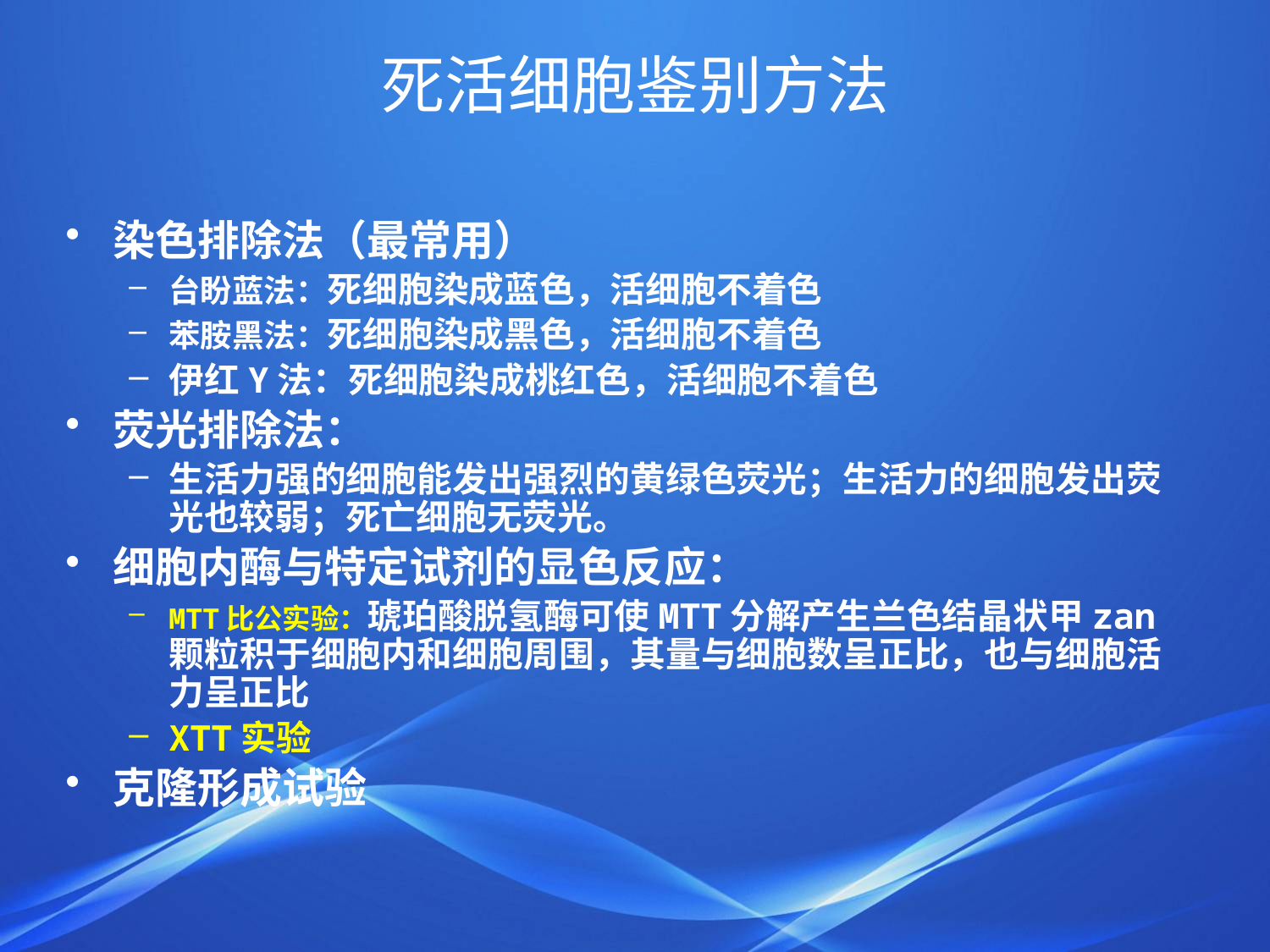

# 死活细胞鉴别方法

染色排除法（最常用）
台盼蓝法：死细胞染成蓝色，活细胞不着色
苯胺黑法：死细胞染成黑色，活细胞不着色
伊红Y法：死细胞染成桃红色，活细胞不着色
荧光排除法：
生活力强的细胞能发出强烈的黄绿色荧光；生活力的细胞发出荧光也较弱；死亡细胞无荧光。
细胞内酶与特定试剂的显色反应：
MTT比公实验：琥珀酸脱氢酶可使MTT分解产生兰色结晶状甲zan颗粒积于细胞内和细胞周围，其量与细胞数呈正比，也与细胞活力呈正比
XTT实验
克隆形成试验